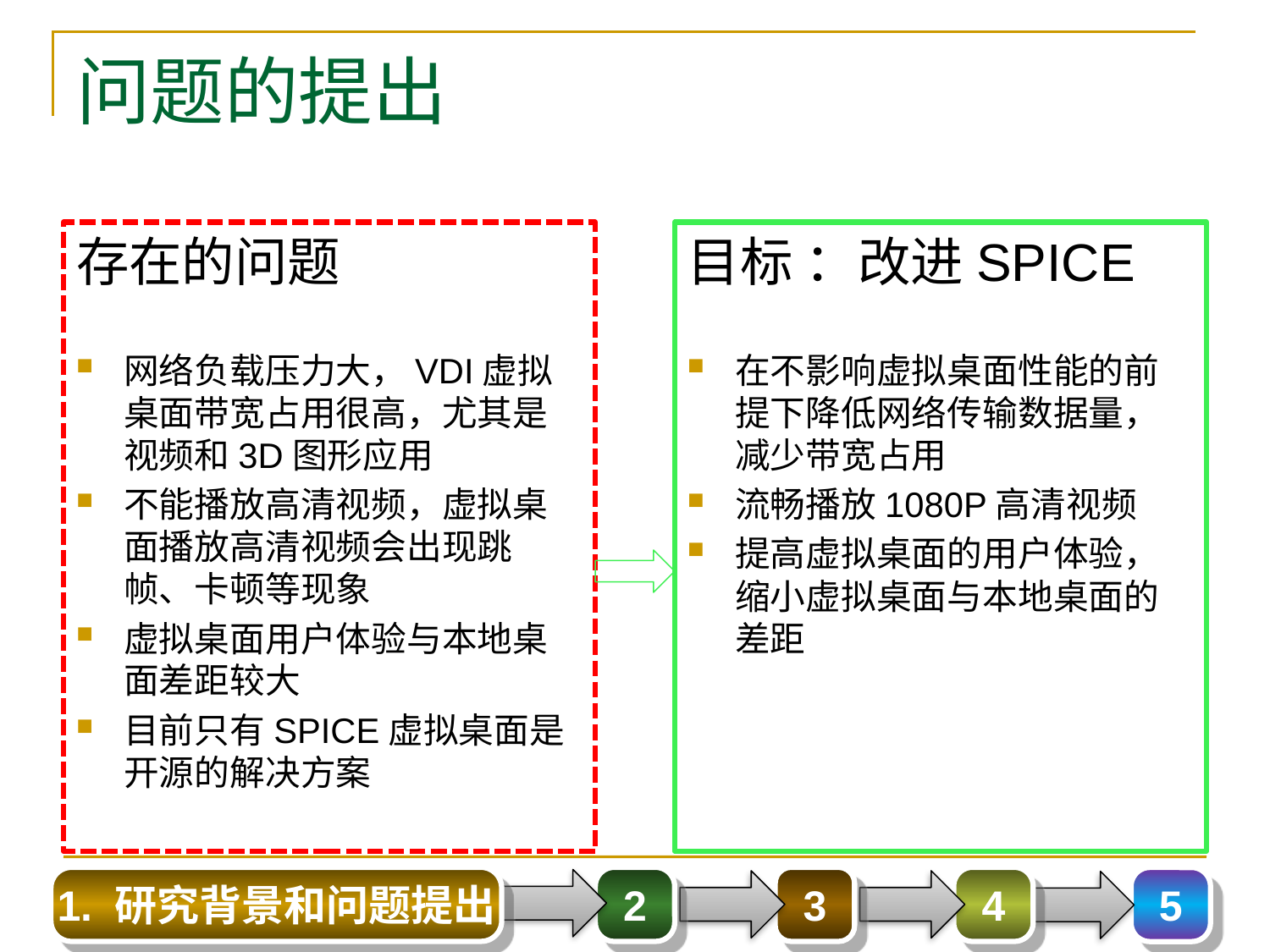

# 问题的提出
存在的问题

网络负载压力大，VDI虚拟桌面带宽占用很高，尤其是视频和3D图形应用
不能播放高清视频，虚拟桌面播放高清视频会出现跳帧、卡顿等现象
虚拟桌面用户体验与本地桌面差距较大
目前只有SPICE虚拟桌面是开源的解决方案
目标 ：改进SPICE

在不影响虚拟桌面性能的前提下降低网络传输数据量，减少带宽占用
流畅播放1080P高清视频
提高虚拟桌面的用户体验，缩小虚拟桌面与本地桌面的差距

1. 研究背景和问题提出
2
3
4
5